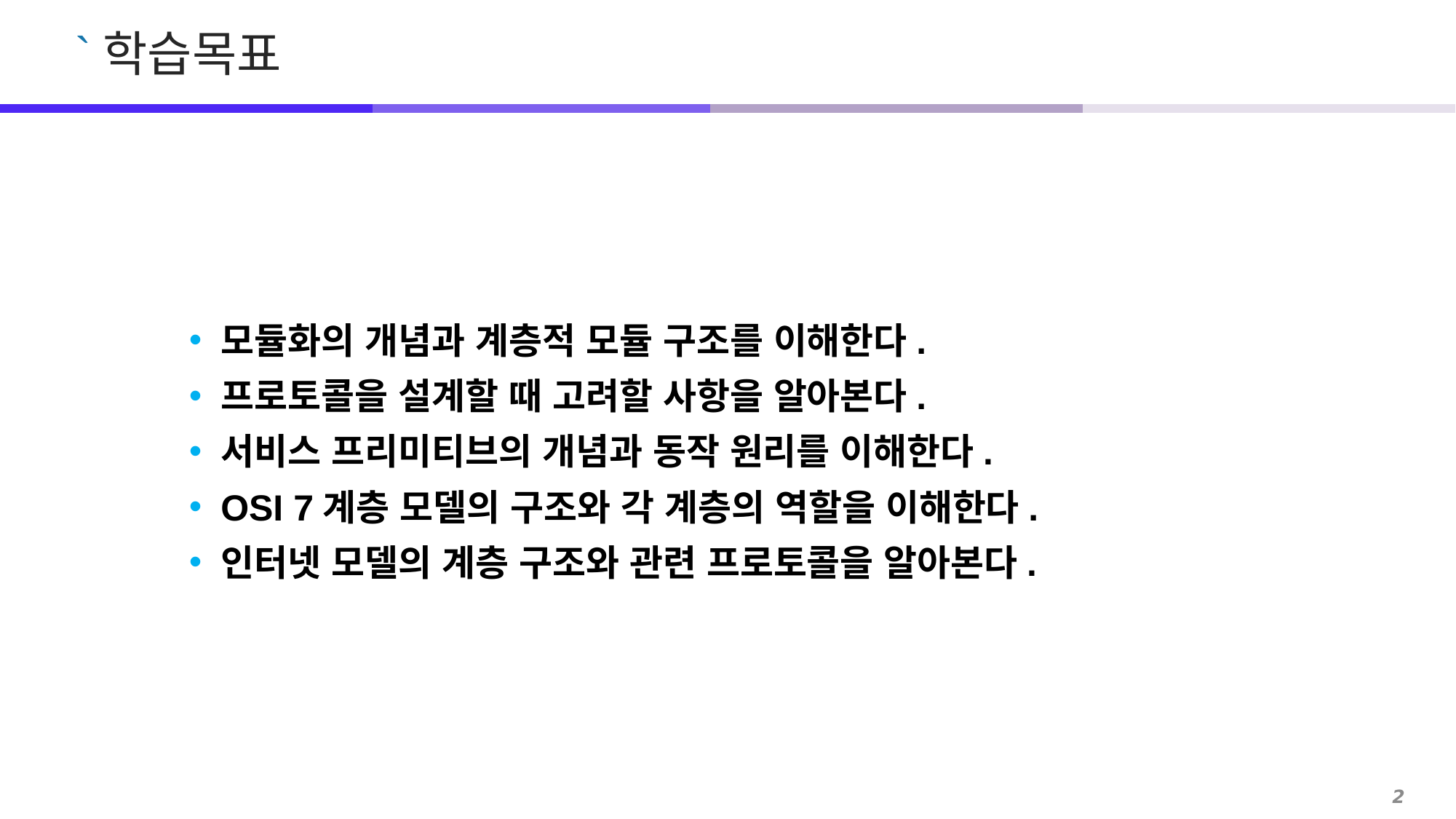

모듈화의 개념과 계층적 모듈 구조를 이해한다.
프로토콜을 설계할 때 고려할 사항을 알아본다.
서비스 프리미티브의 개념과 동작 원리를 이해한다.
OSI 7계층 모델의 구조와 각 계층의 역할을 이해한다.
인터넷 모델의 계층 구조와 관련 프로토콜을 알아본다.